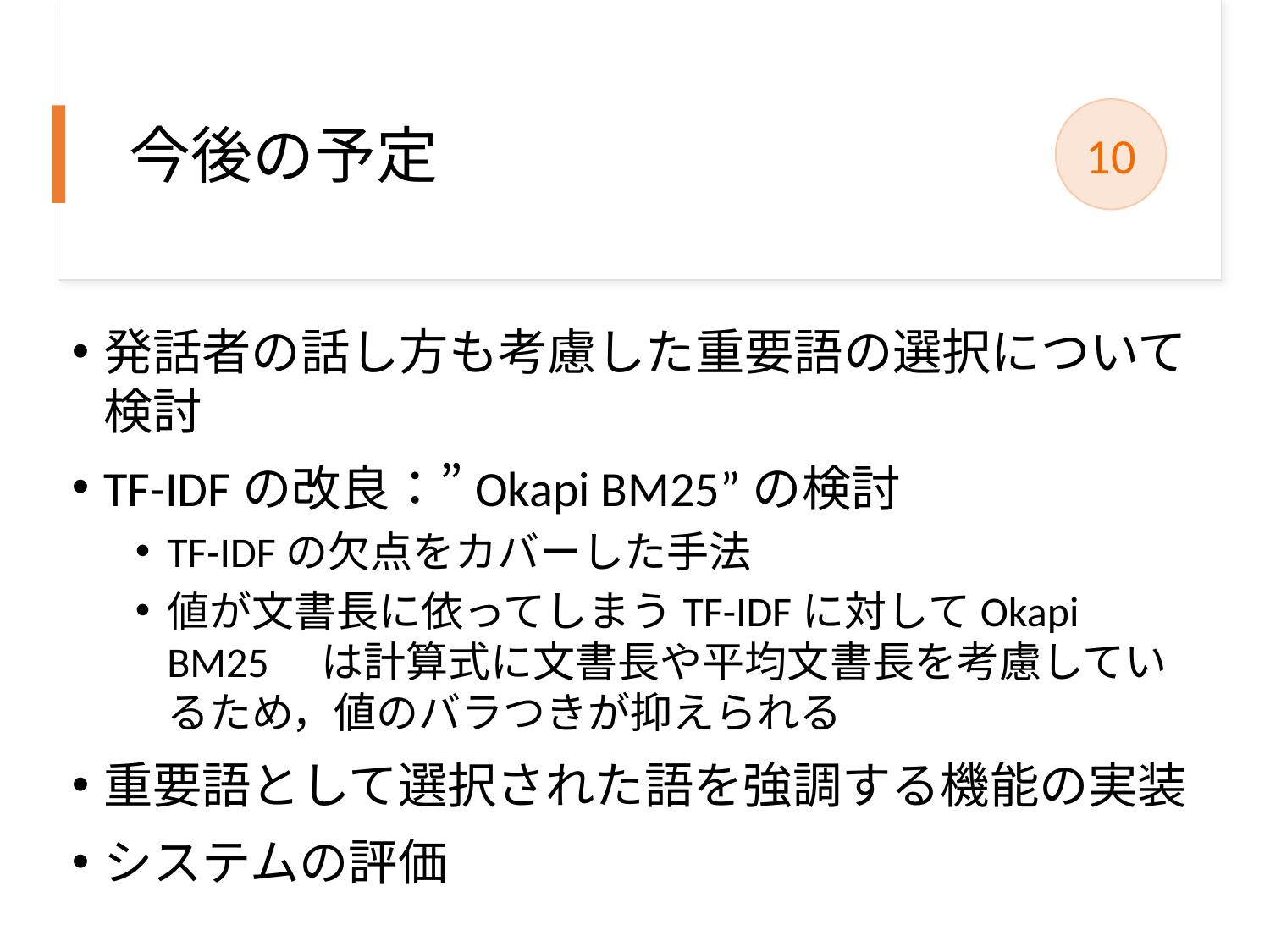

# 今後の予定
10

発話者の話し方も考慮した重要語の選択について検討
TF-IDFの改良：”Okapi BM25”の検討
TF-IDFの欠点をカバーした手法
値が文書長に依ってしまうTF-IDFに対してOkapi BM25　は計算式に文書長や平均文書長を考慮しているため，値のバラつきが抑えられる
重要語として選択された語を強調する機能の実装
システムの評価